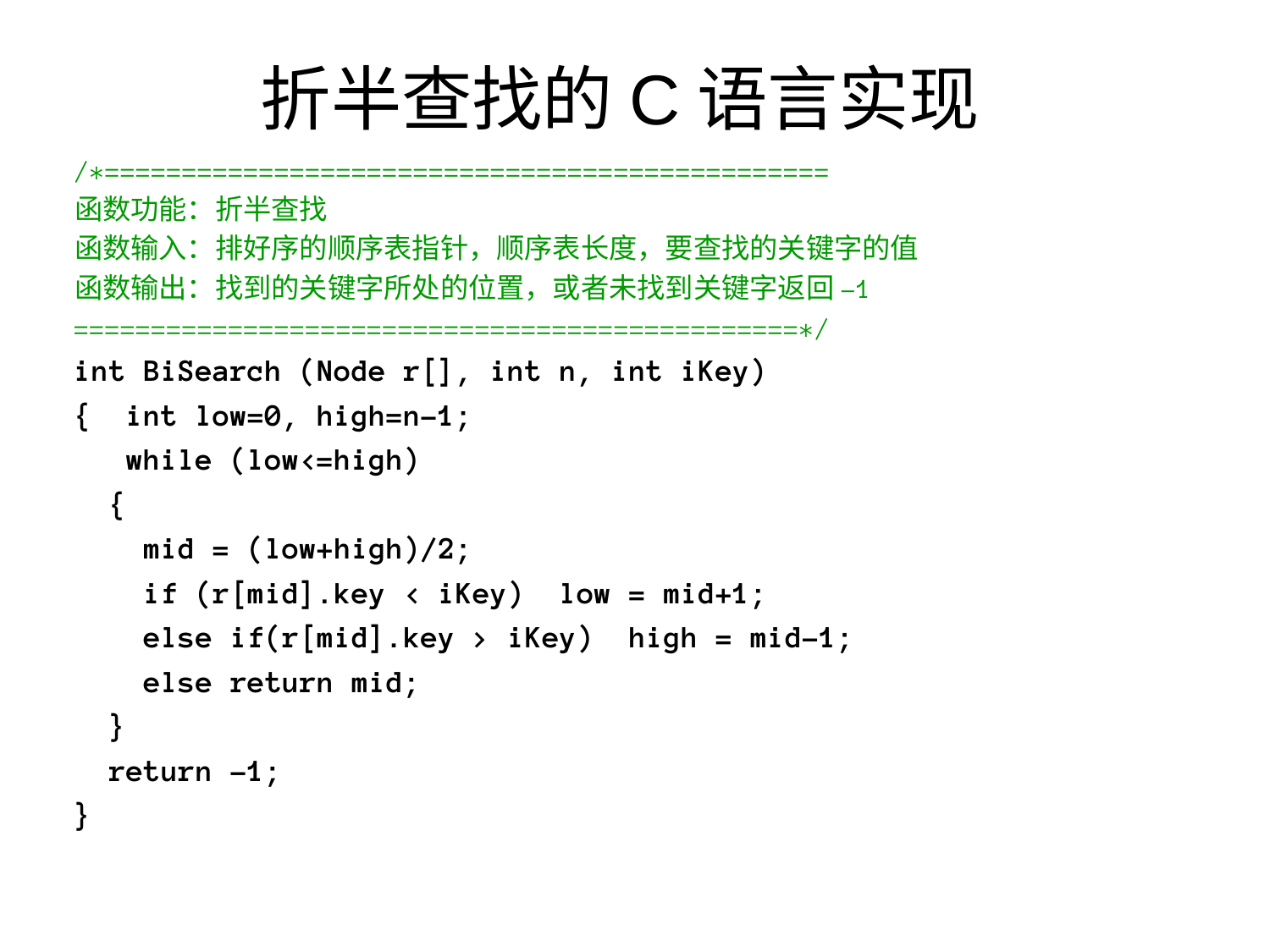

# 折半查找的C语言实现
/*===============================================
函数功能：折半查找
函数输入：排好序的顺序表指针，顺序表长度，要查找的关键字的值
函数输出：找到的关键字所处的位置，或者未找到关键字返回-1
===============================================*/
int BiSearch (Node r[], int n, int iKey)
{  int low=0, high=n-1;
   while (low<=high)
  {
    mid = (low+high)/2;
    if (r[mid].key < iKey)  low = mid+1;
    else if(r[mid].key > iKey)  high = mid-1;
    else return mid;
  }
  return -1;
}

55